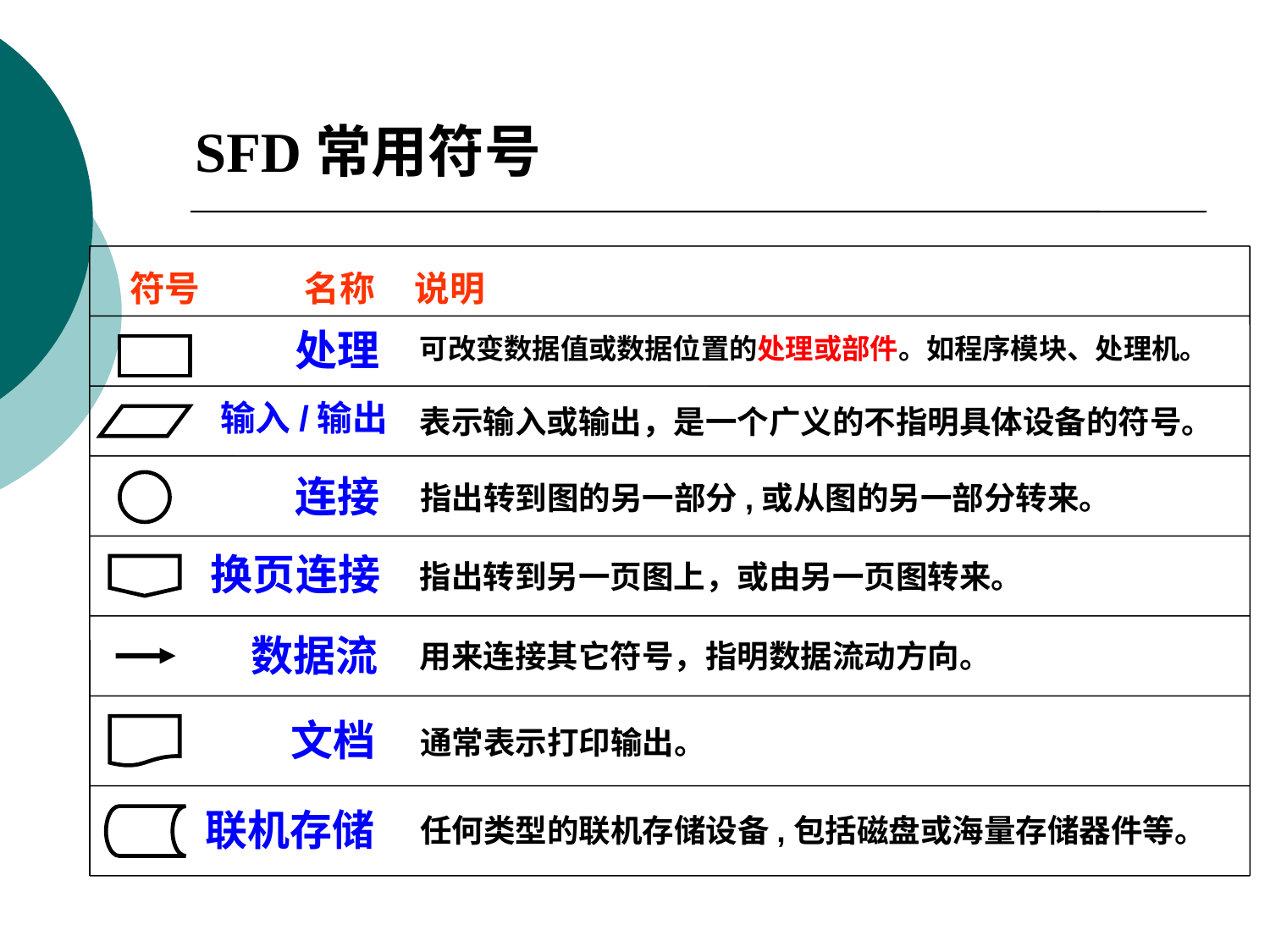

SFD常用符号

符号
名称
说明

处理
可改变数据值或数据位置的处理或部件。如程序模块、处理机。

输入/输出
表示输入或输出，是一个广义的不指明具体设备的符号。

连接

指出转到图的另一部分,或从图的另一部分转来。

换页连接

指出转到另一页图上，或由另一页图转来。

数据流
用来连接其它符号，指明数据流动方向。

文档

通常表示打印输出。

联机存储

任何类型的联机存储设备,包括磁盘或海量存储器件等。